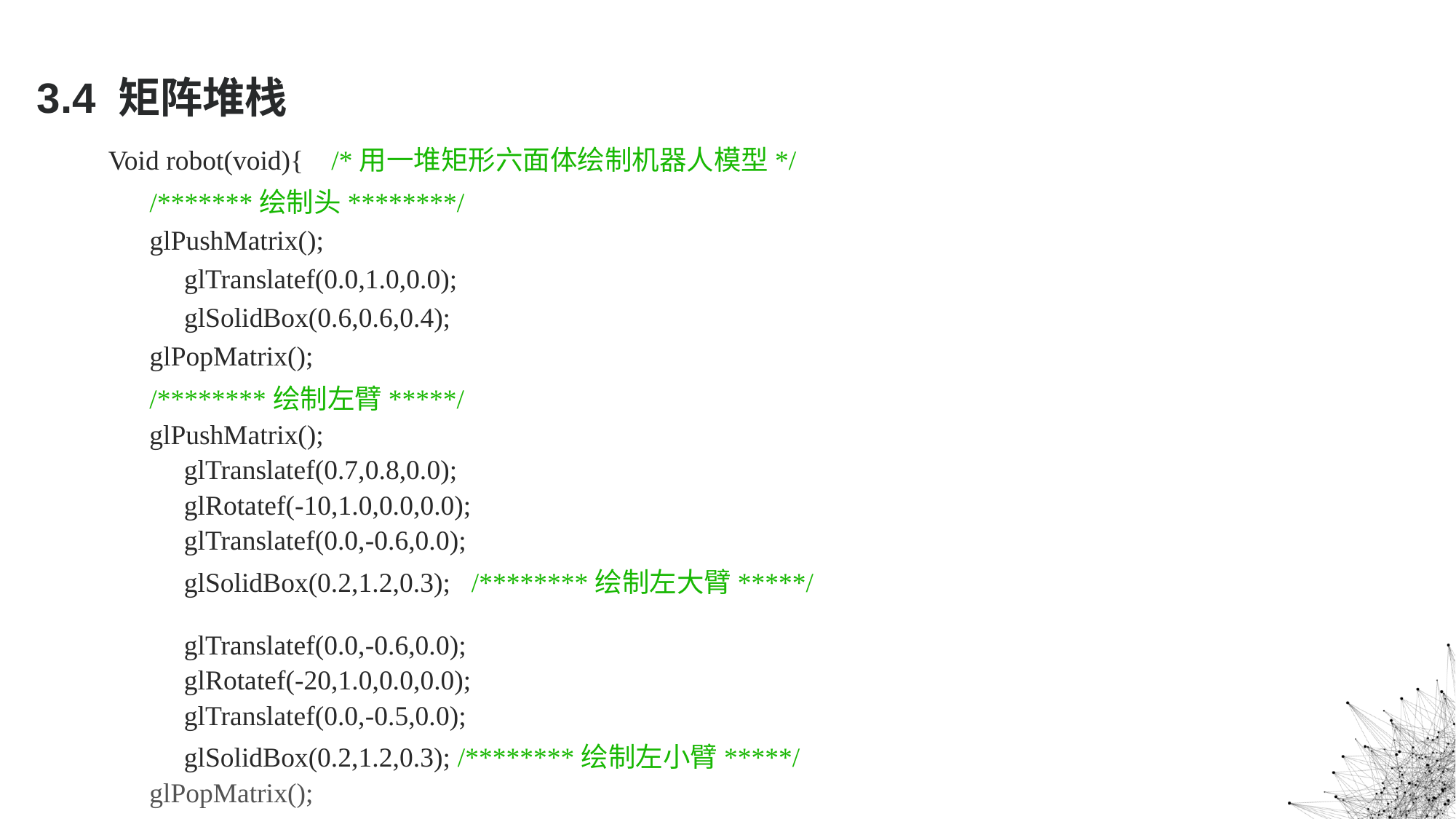

# 3.4 矩阵堆栈
Void robot(void){    /*用一堆矩形六面体绘制机器人模型*/
      /*******绘制头********/
      glPushMatrix();
           glTranslatef(0.0,1.0,0.0);
           glSolidBox(0.6,0.6,0.4);
      glPopMatrix();

      /********绘制左臂*****/
      glPushMatrix();
           glTranslatef(0.7,0.8,0.0);
           glRotatef(-10,1.0,0.0,0.0);
           glTranslatef(0.0,-0.6,0.0);
           glSolidBox(0.2,1.2,0.3);   /********绘制左大臂*****/

           glTranslatef(0.0,-0.6,0.0);
           glRotatef(-20,1.0,0.0,0.0);
           glTranslatef(0.0,-0.5,0.0);
           glSolidBox(0.2,1.2,0.3); /********绘制左小臂*****/
      glPopMatrix();
      …